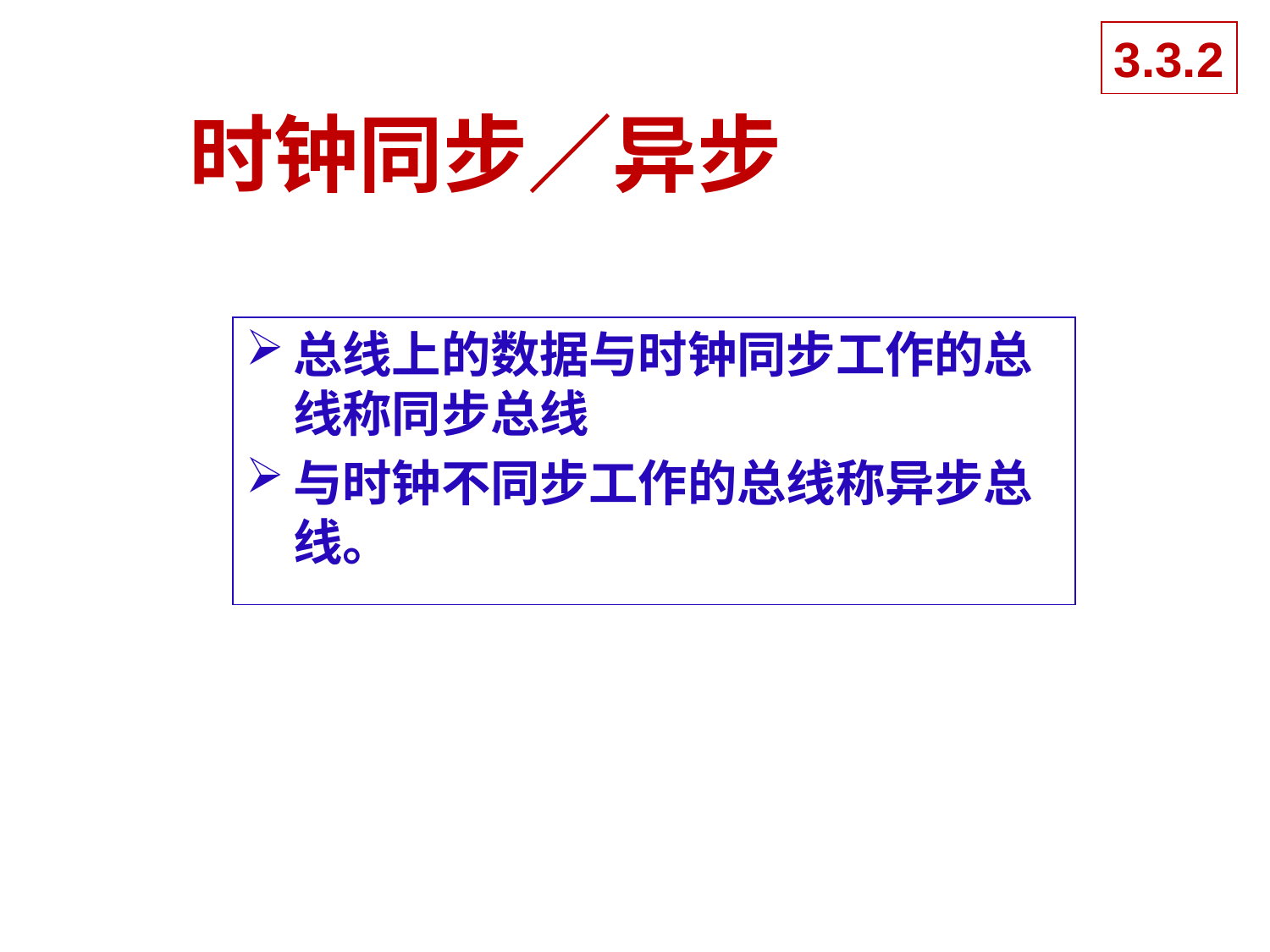

3.3.2
# 时钟同步／异步
总线上的数据与时钟同步工作的总线称同步总线
与时钟不同步工作的总线称异步总线。